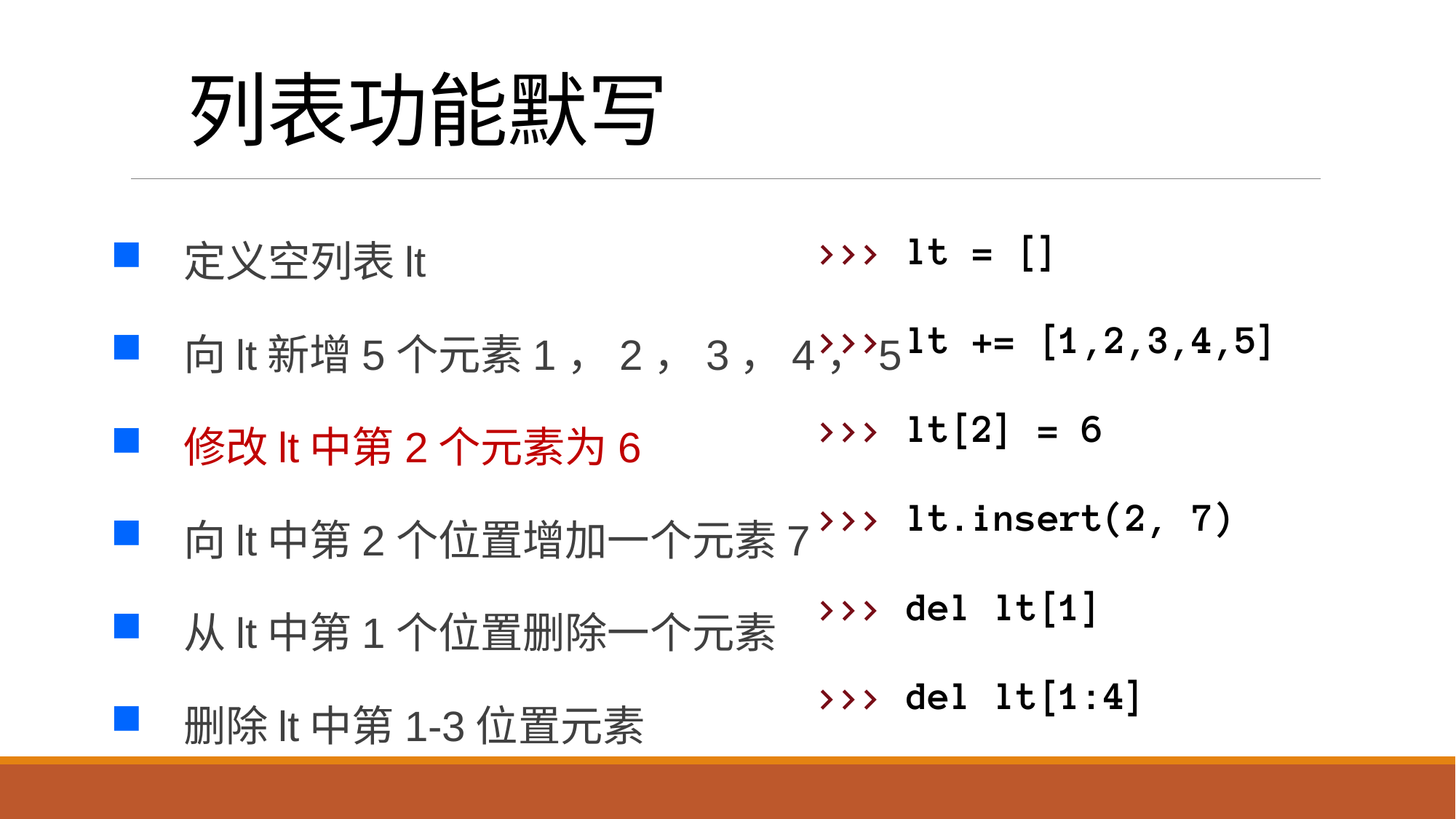

# 列表功能默写
>>> lt = []

>>> lt += [1,2,3,4,5]

>>> lt[2] = 6

>>> lt.insert(2, 7)

>>> del lt[1]

>>> del lt[1:4]
定义空列表lt
向lt新增5个元素1，2，3，4，5
修改lt中第2个元素为6
向lt中第2个位置增加一个元素7
从lt中第1个位置删除一个元素
删除lt中第1-3位置元素